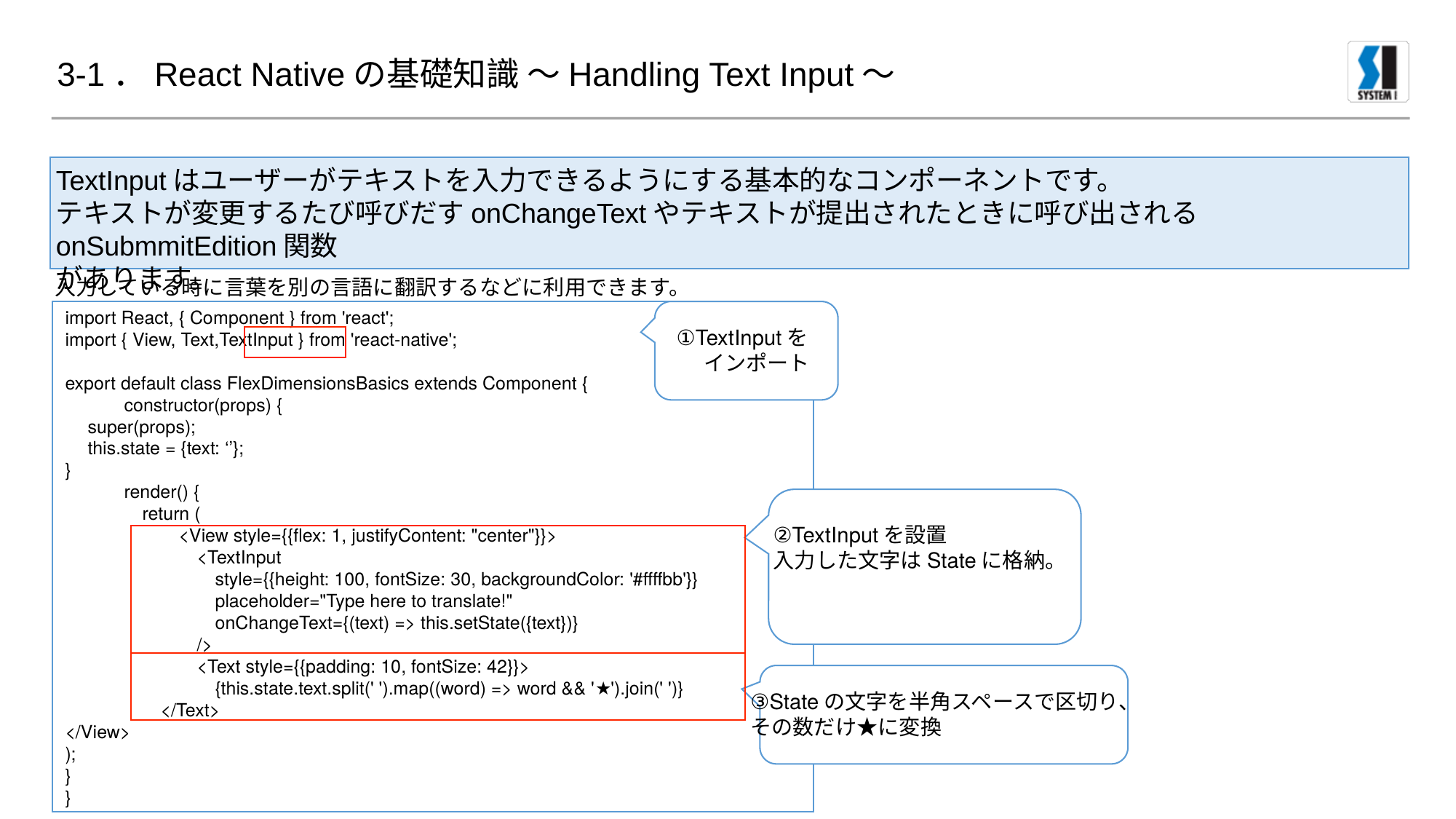

# 3-1．React Nativeの基礎知識 ～Handling Text Input～
TextInputはユーザーがテキストを入力できるようにする基本的なコンポーネントです。
テキストが変更するたび呼びだすonChangeTextやテキストが提出されたときに呼び出されるonSubmmitEdition関数
があります。
入力している時に言葉を別の言語に翻訳するなどに利用できます。
import React, { Component } from 'react';
import { View, Text,TextInput } from 'react-native';

export default class FlexDimensionsBasics extends Component {
　　　constructor(props) {
　super(props);
　this.state = {text: ‘’};
}
　　　render() {
　　　　return (
　　　　　　<View style={{flex: 1, justifyContent: "center"}}>
　　　　　　　<TextInput
　　　　　　　　style={{height: 100, fontSize: 30, backgroundColor: '#ffffbb'}}
　　　　　　　　placeholder="Type here to translate!"
　　　　　　　　onChangeText={(text) => this.setState({text})}
　　　　　　　/>
　　　　　　　<Text style={{padding: 10, fontSize: 42}}>
　　　　　　　　{this.state.text.split(' ').map((word) => word && '★').join(' ')}
　　　　　</Text>
</View>
);
}
}

①TextInputを
　 インポート

②TextInputを設置
入力した文字はStateに格納。

③Stateの文字を半角スペースで区切り、
その数だけ★に変換